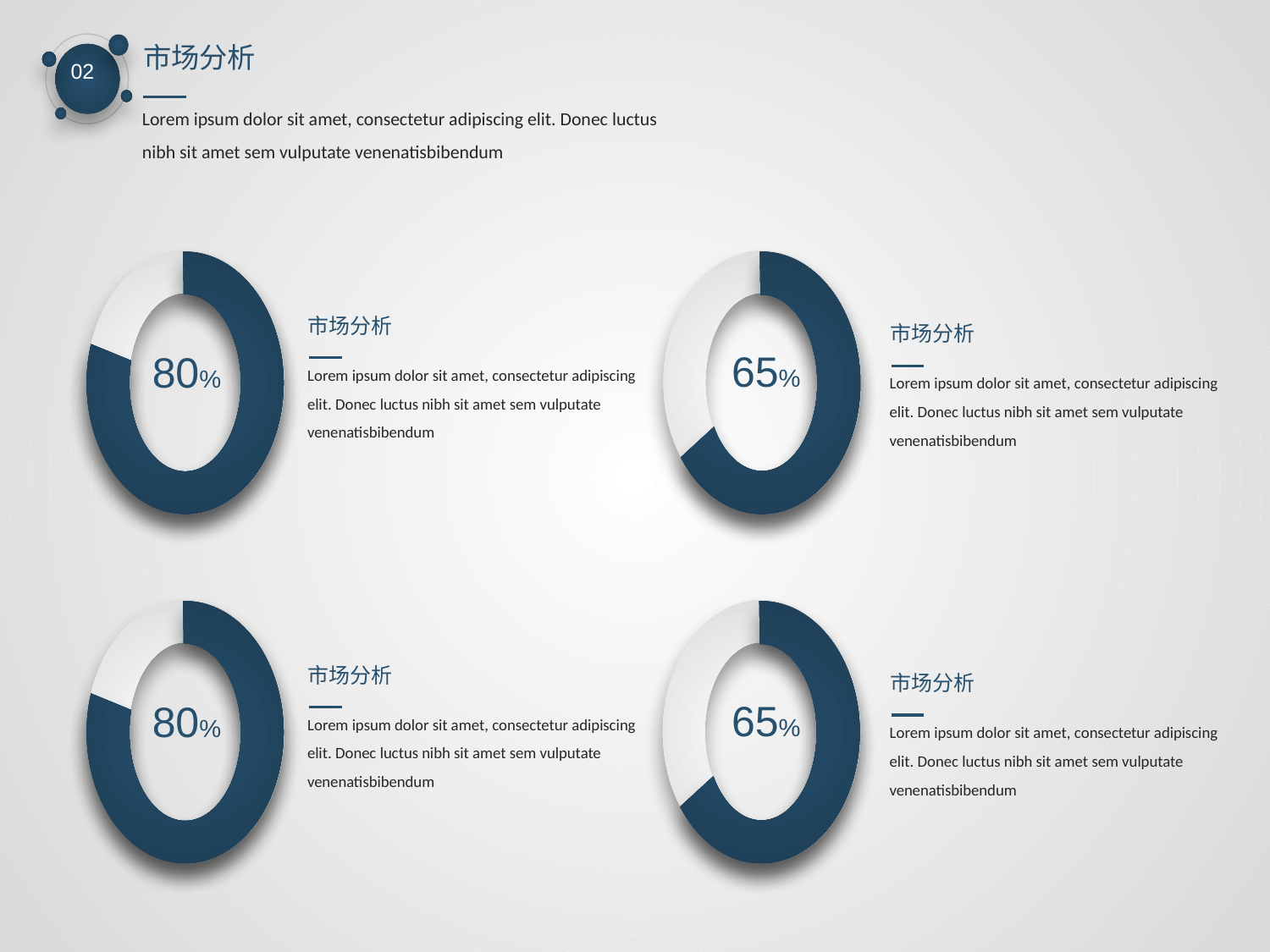

市场分析
02
Lorem ipsum dolor sit amet, consectetur adipiscing elit. Donec luctus nibh sit amet sem vulputate venenatisbibendum

市场分析
市场分析
65%
80%
Lorem ipsum dolor sit amet, consectetur adipiscing elit. Donec luctus nibh sit amet sem vulputate venenatisbibendum
Lorem ipsum dolor sit amet, consectetur adipiscing elit. Donec luctus nibh sit amet sem vulputate venenatisbibendum

市场分析
市场分析
65%
80%
Lorem ipsum dolor sit amet, consectetur adipiscing elit. Donec luctus nibh sit amet sem vulputate venenatisbibendum
Lorem ipsum dolor sit amet, consectetur adipiscing elit. Donec luctus nibh sit amet sem vulputate venenatisbibendum